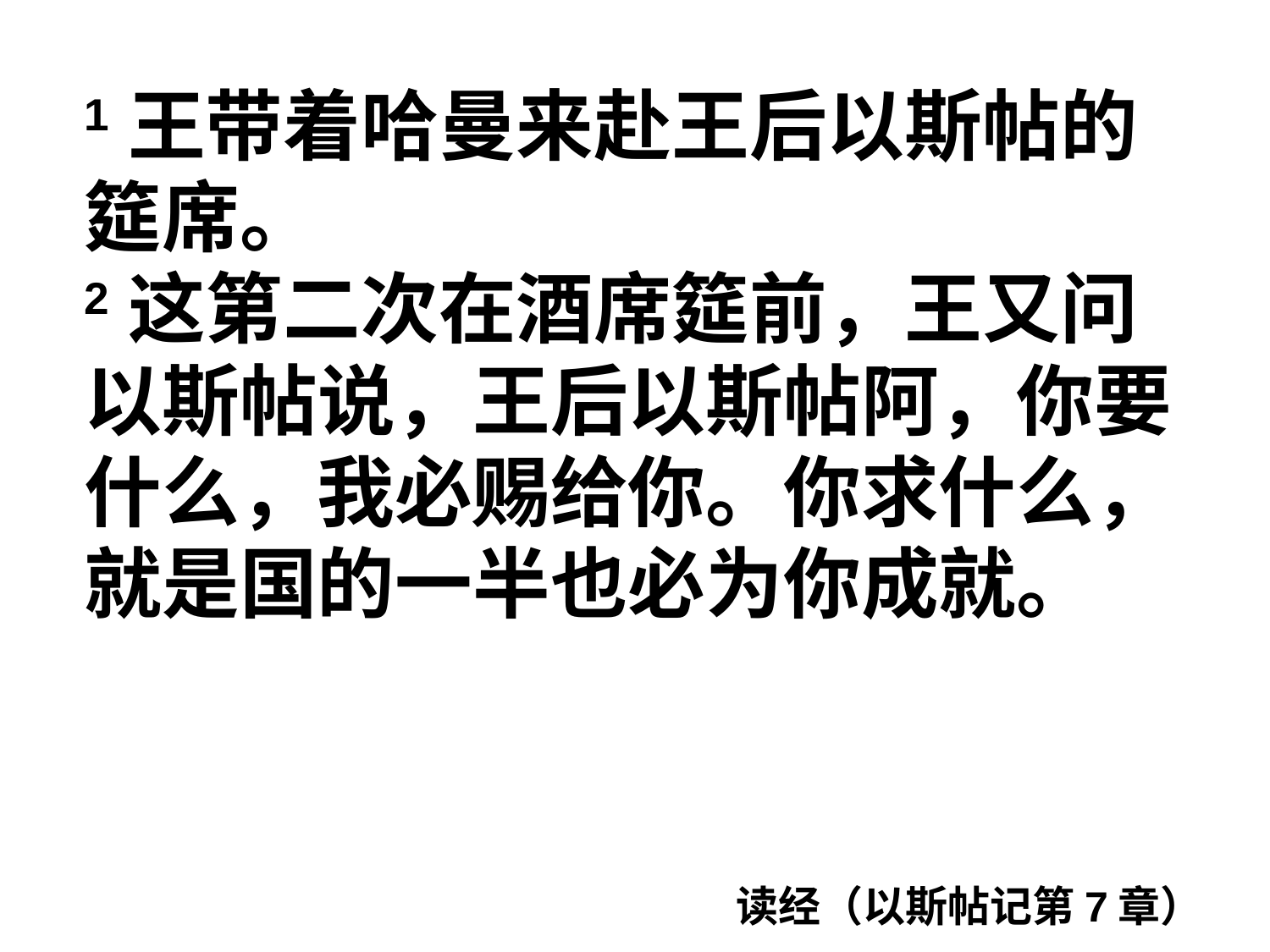

1王带着哈曼来赴王后以斯帖的筵席。
2这第二次在酒席筵前，王又问以斯帖说，王后以斯帖阿，你要什么，我必赐给你。你求什么，就是国的一半也必为你成就。
读经（以斯帖记第7章）